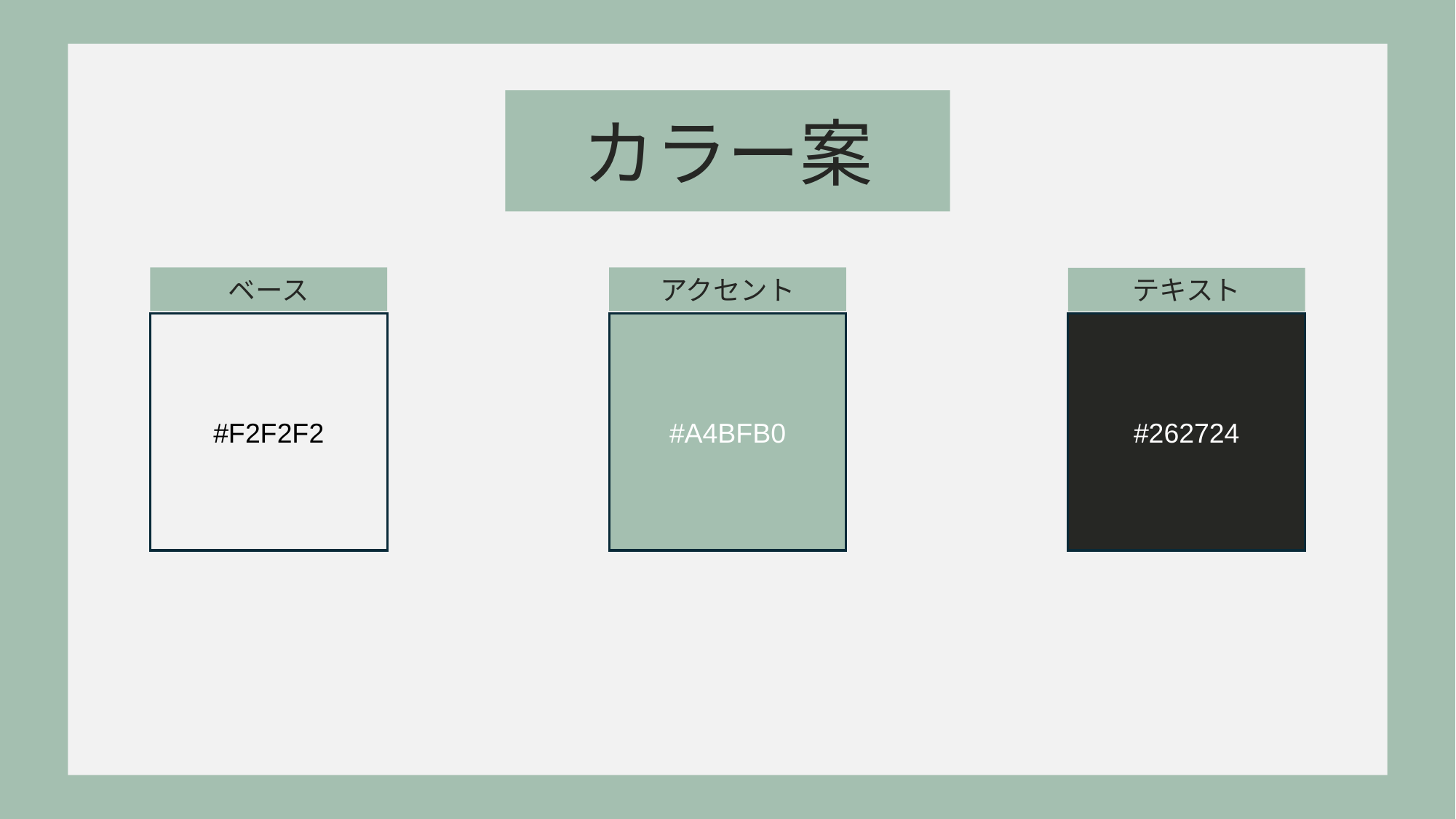

カラー案
ベース
アクセント
テキスト
#F2F2F2
#A4BFB0
#262724